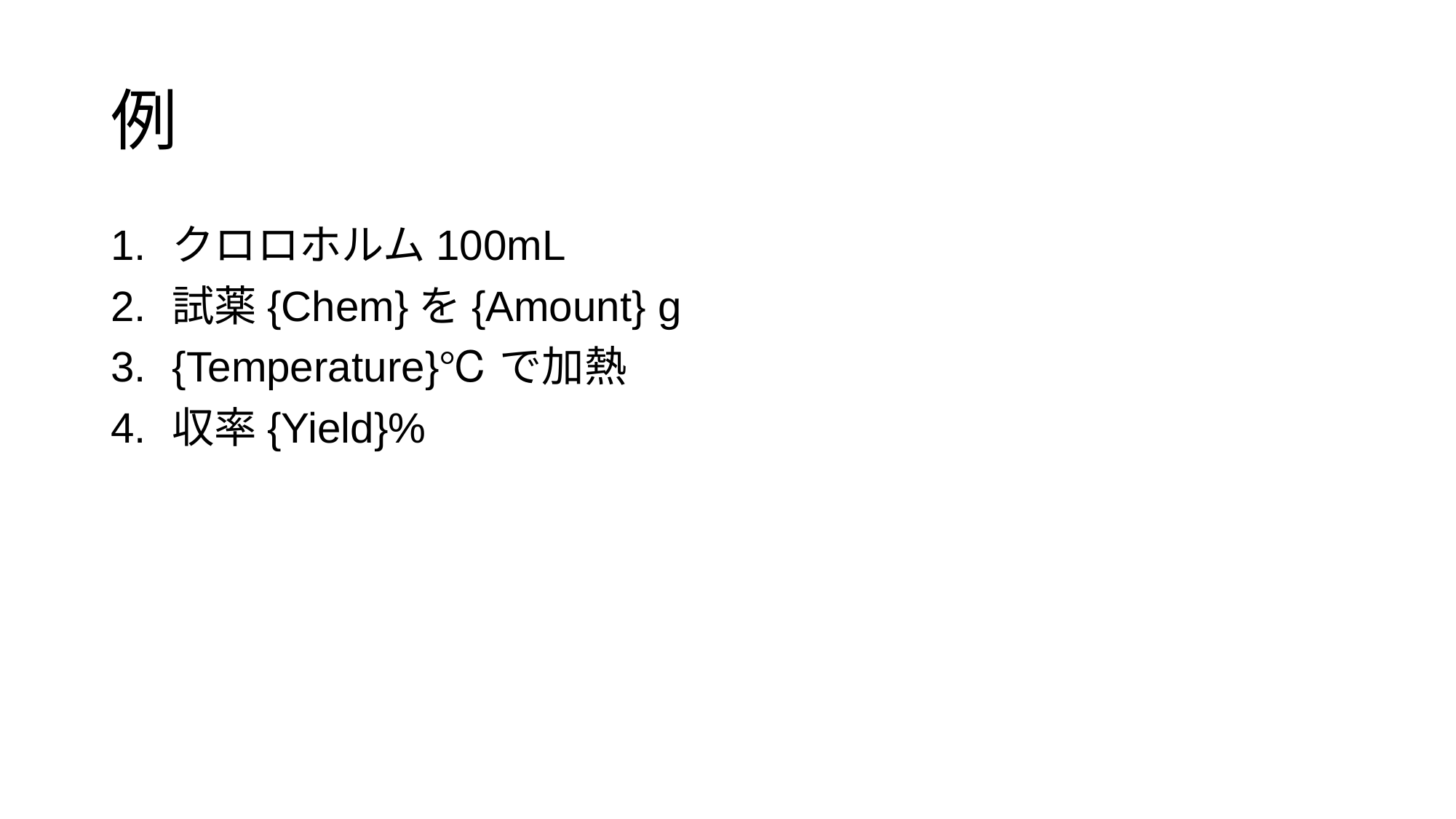

# 例
クロロホルム100mL
試薬{Chem}を{Amount} g
{Temperature}℃で加熱
収率{Yield}%